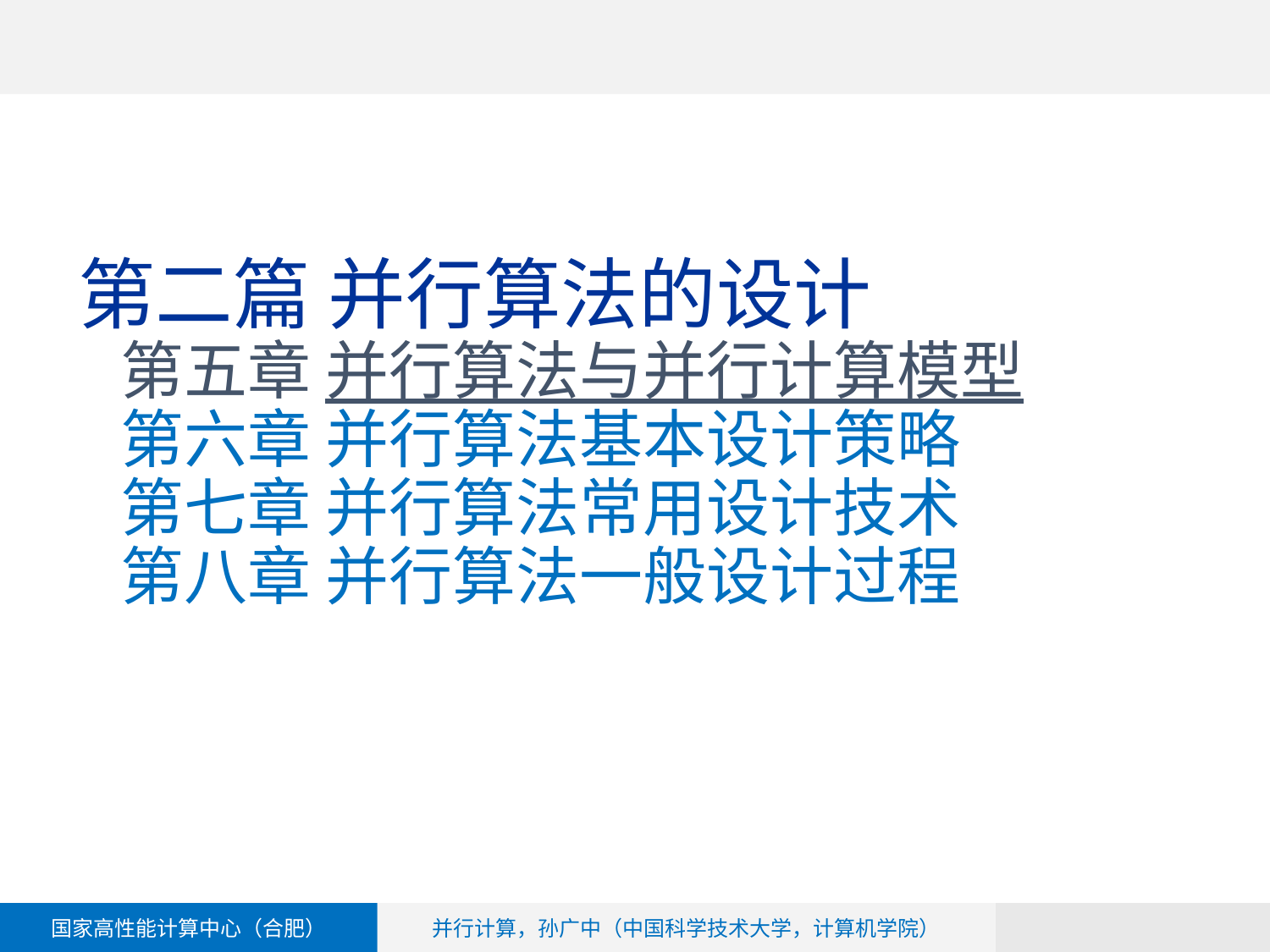

# 第二篇 并行算法的设计 第五章 并行算法与并行计算模型 第六章 并行算法基本设计策略 第七章 并行算法常用设计技术 第八章 并行算法一般设计过程